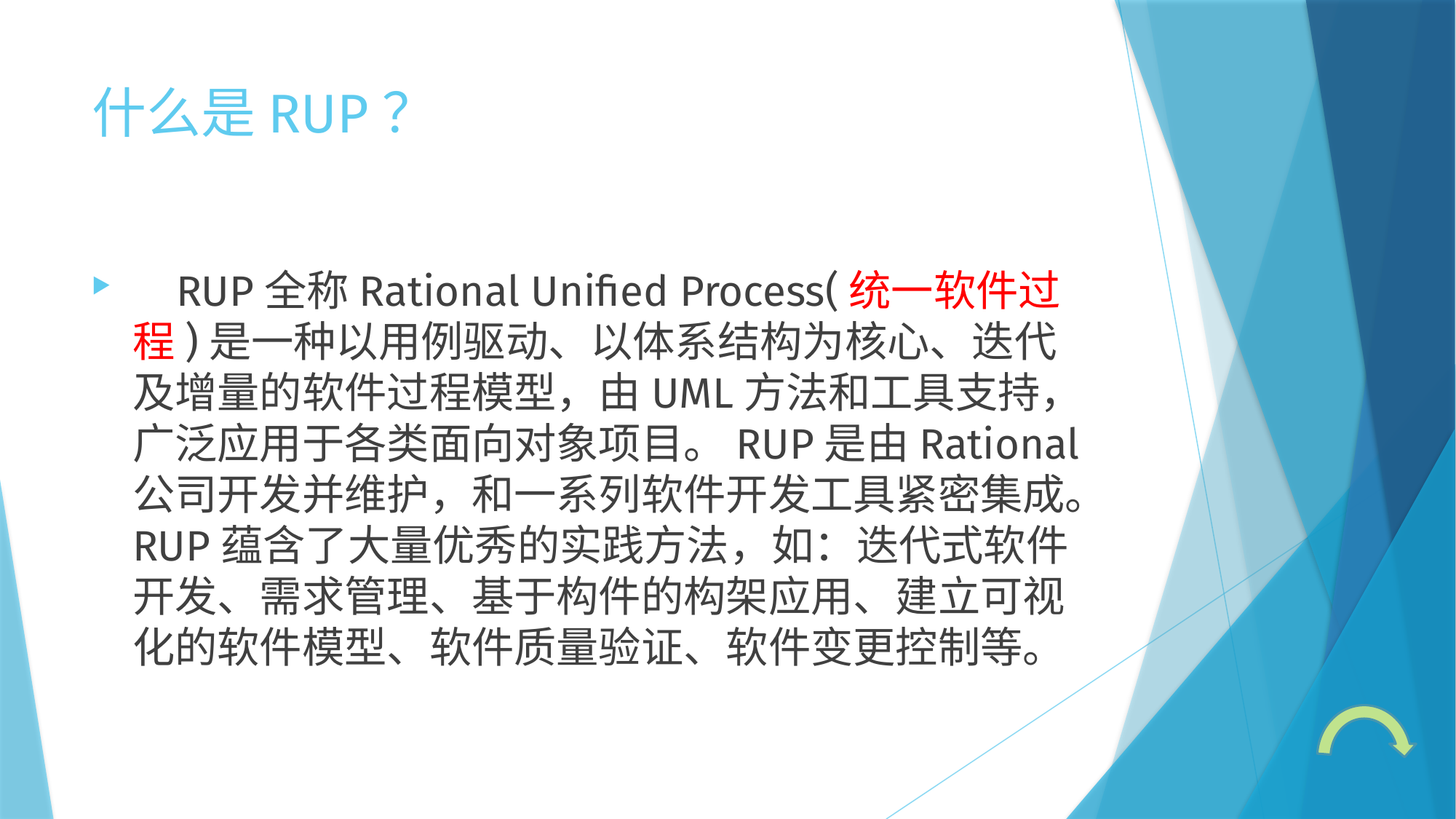

# 什么是RUP？
      RUP全称Rational Unified Process(统一软件过程)是一种以用例驱动、以体系结构为核心、迭代及增量的软件过程模型，由UML方法和工具支持，广泛应用于各类面向对象项目。RUP是由Rational公司开发并维护，和一系列软件开发工具紧密集成。RUP蕴含了大量优秀的实践方法，如：迭代式软件开发、需求管理、基于构件的构架应用、建立可视化的软件模型、软件质量验证、软件变更控制等。